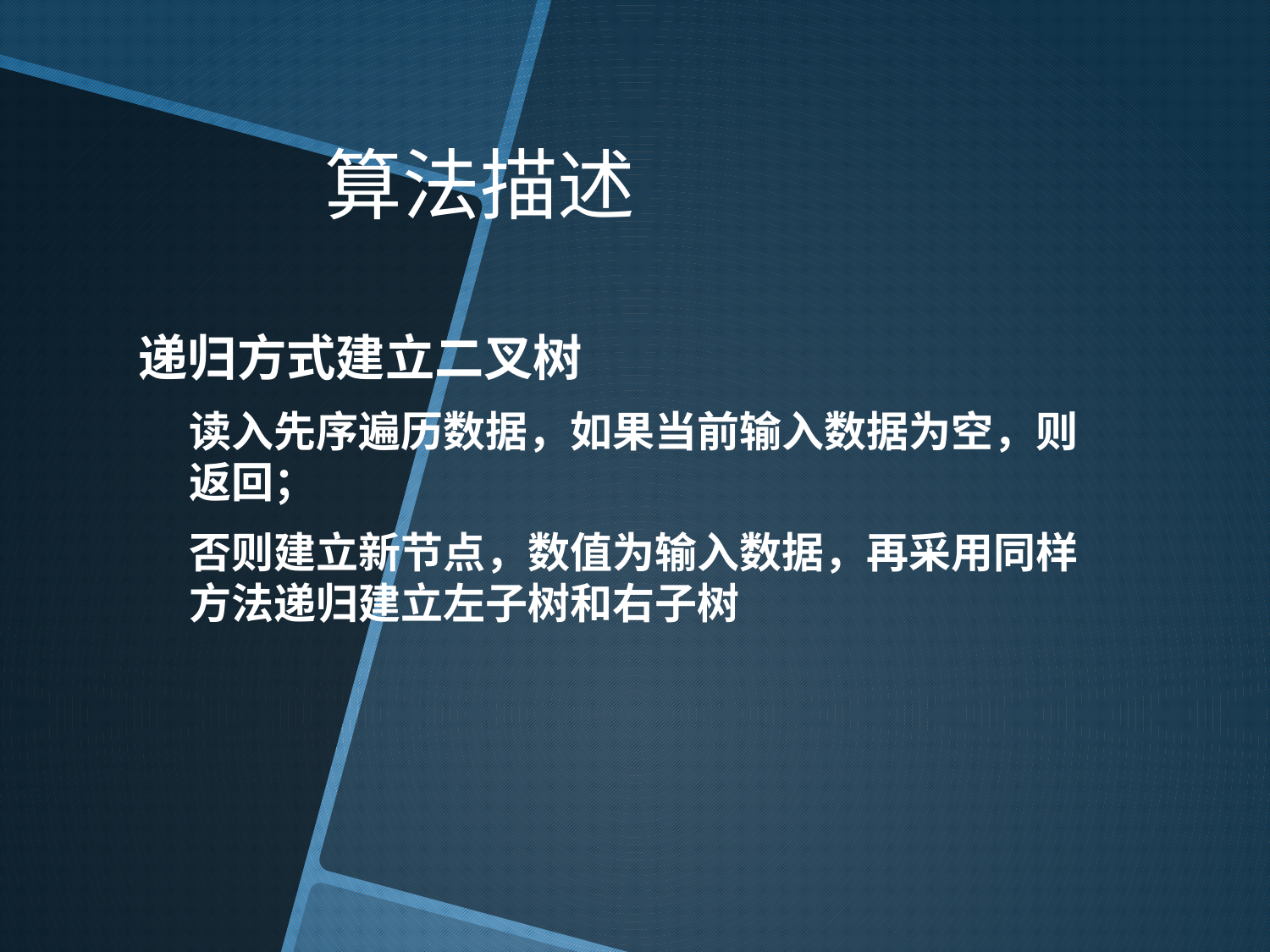

# 算法描述
递归方式建立二叉树
读入先序遍历数据，如果当前输入数据为空，则返回；
否则建立新节点，数值为输入数据，再采用同样方法递归建立左子树和右子树